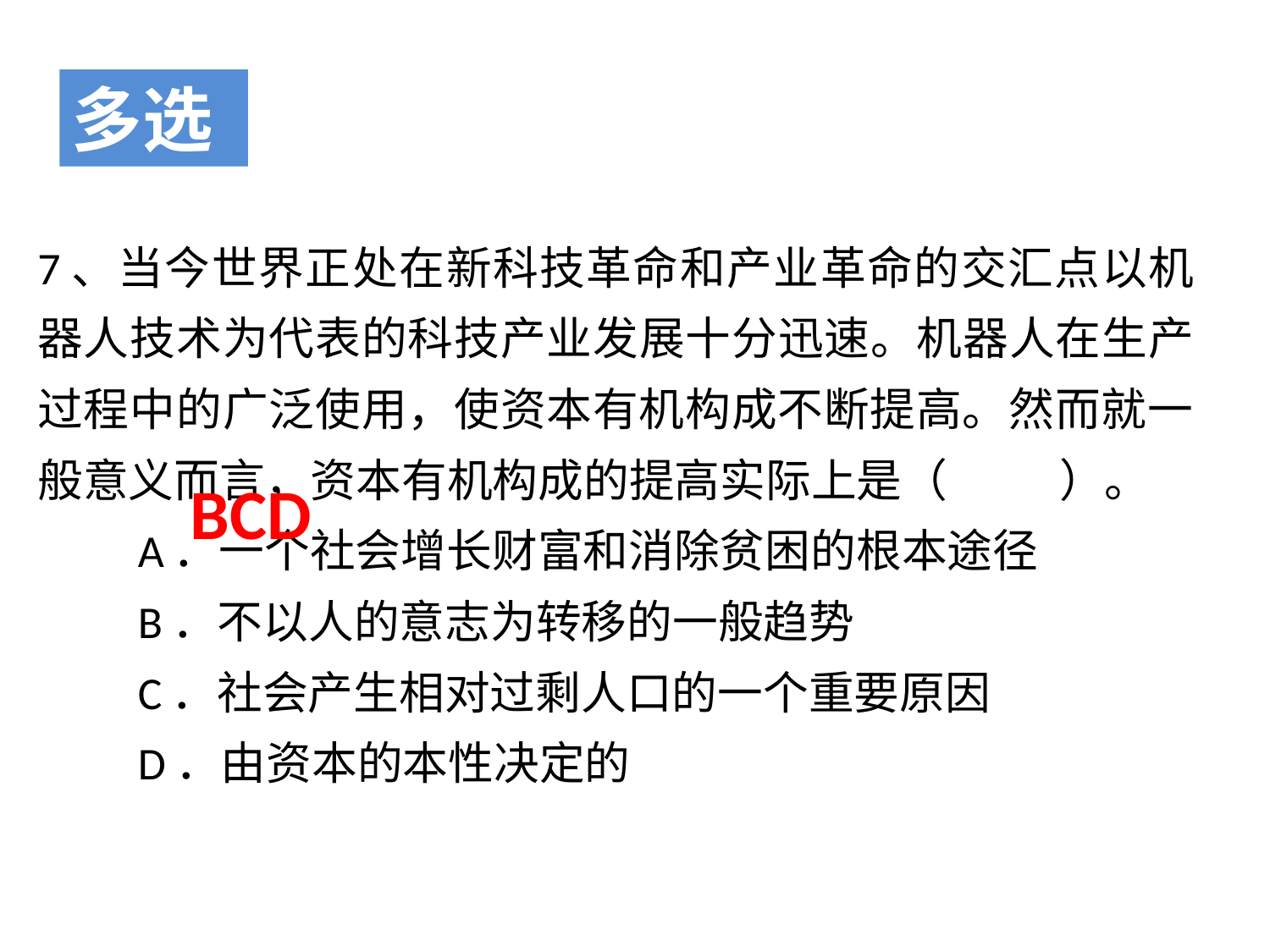

多选
7、当今世界正处在新科技革命和产业革命的交汇点以机器人技术为代表的科技产业发展十分迅速。机器人在生产过程中的广泛使用，使资本有机构成不断提高。然而就一般意义而言，资本有机构成的提高实际上是（           ）。
　　A．一个社会增长财富和消除贫困的根本途径
　　B．不以人的意志为转移的一般趋势
　　C．社会产生相对过剩人口的一个重要原因
　　D．由资本的本性决定的

BCD